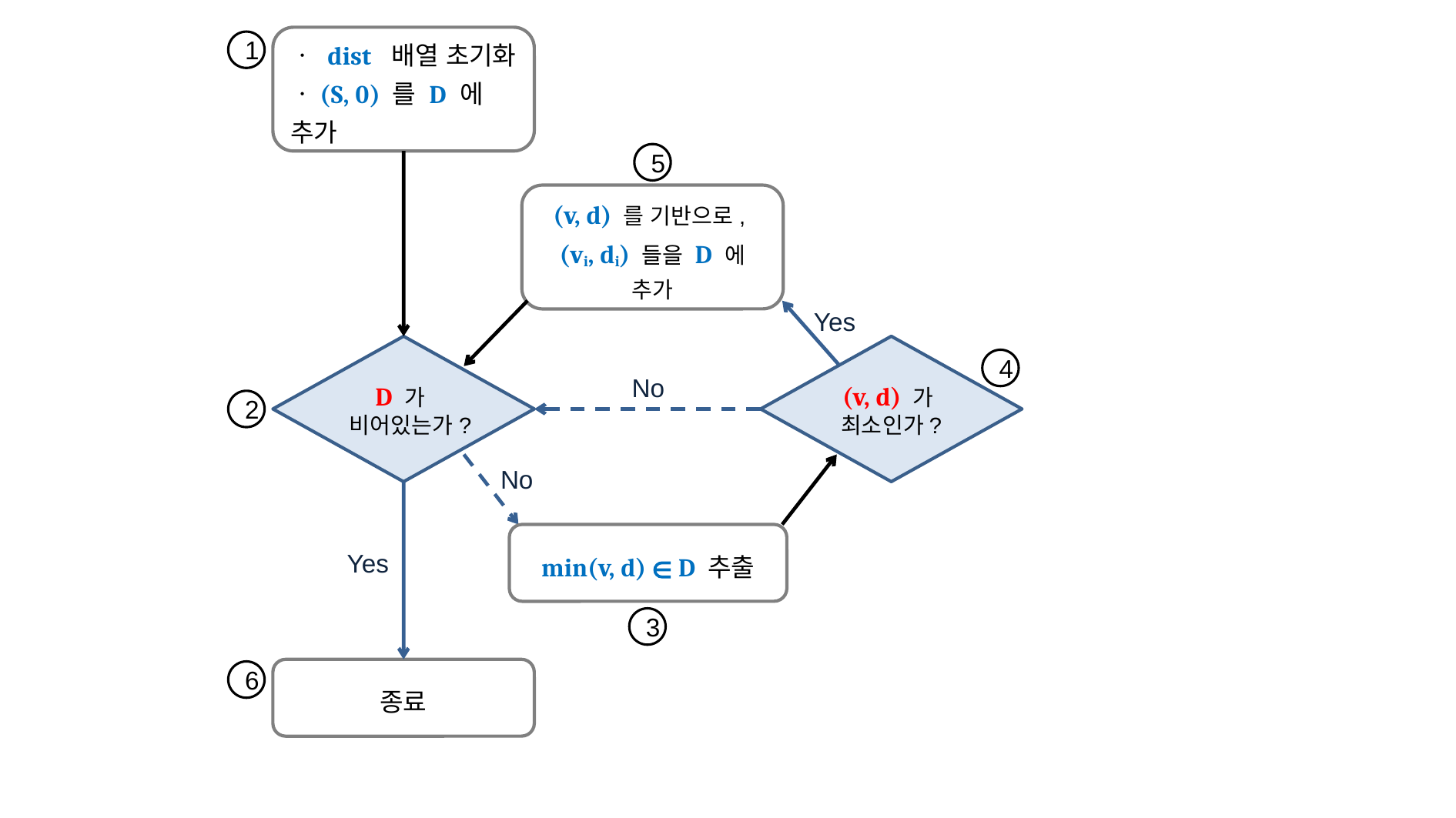

ㆍ dist  배열 초기화
ㆍ(S, 0) 를 D 에 추가
1
5
(v, d) 를 기반으로,
(vi, di) 들을 D 에 추가
Yes
D 가
비어있는가?
(v, d) 가
최소인가?
4
No
2
No
min(v, d) ∈ D 추출
Yes
3
종료
6